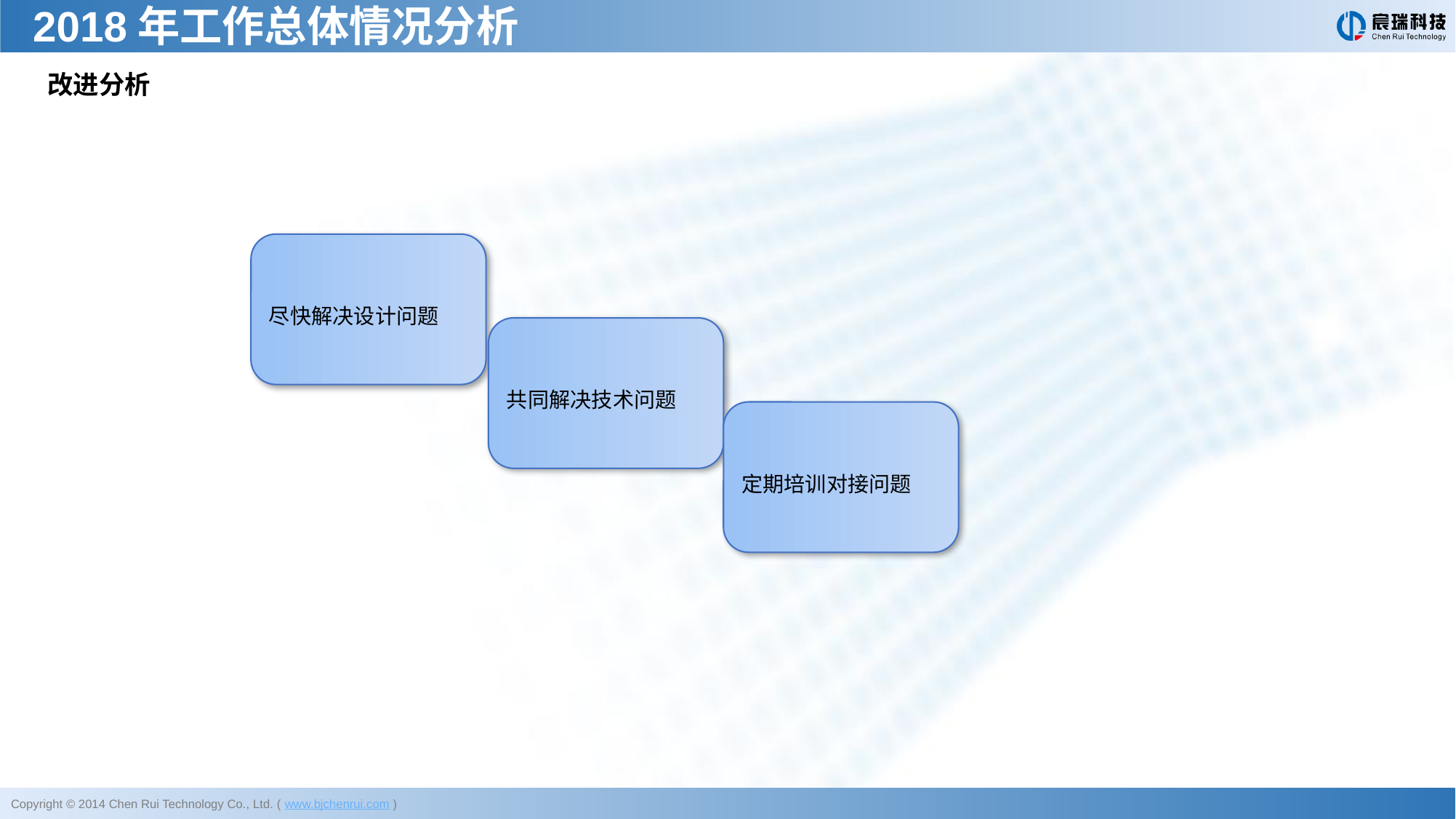

# 2018年工作总体情况分析
改进分析
尽快解决设计问题
共同解决技术问题
定期培训对接问题
6